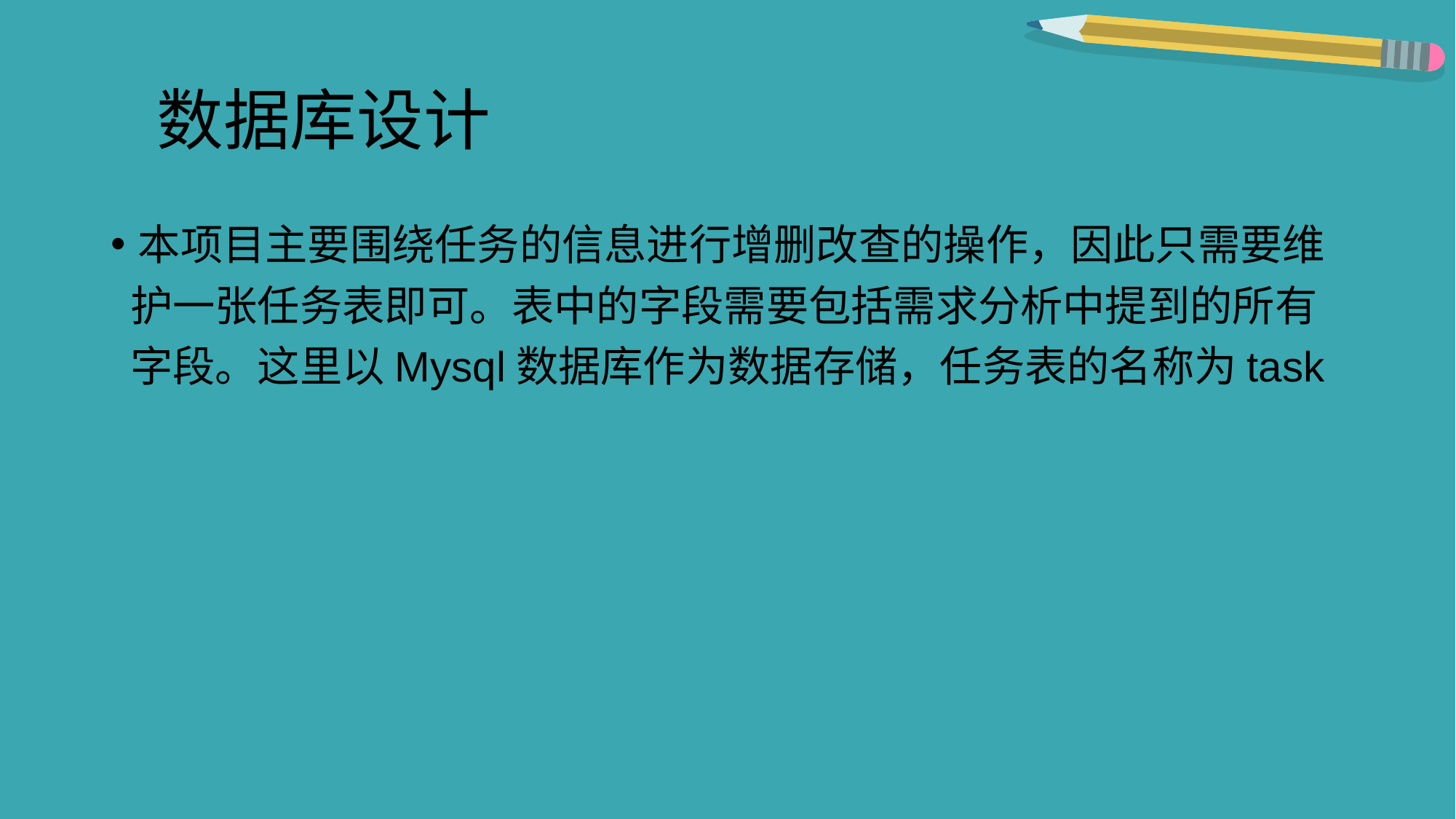

# 数据库设计
本项目主要围绕任务的信息进行增删改查的操作，因此只需要维
 护一张任务表即可。表中的字段需要包括需求分析中提到的所有
 字段。这里以Mysql数据库作为数据存储，任务表的名称为task